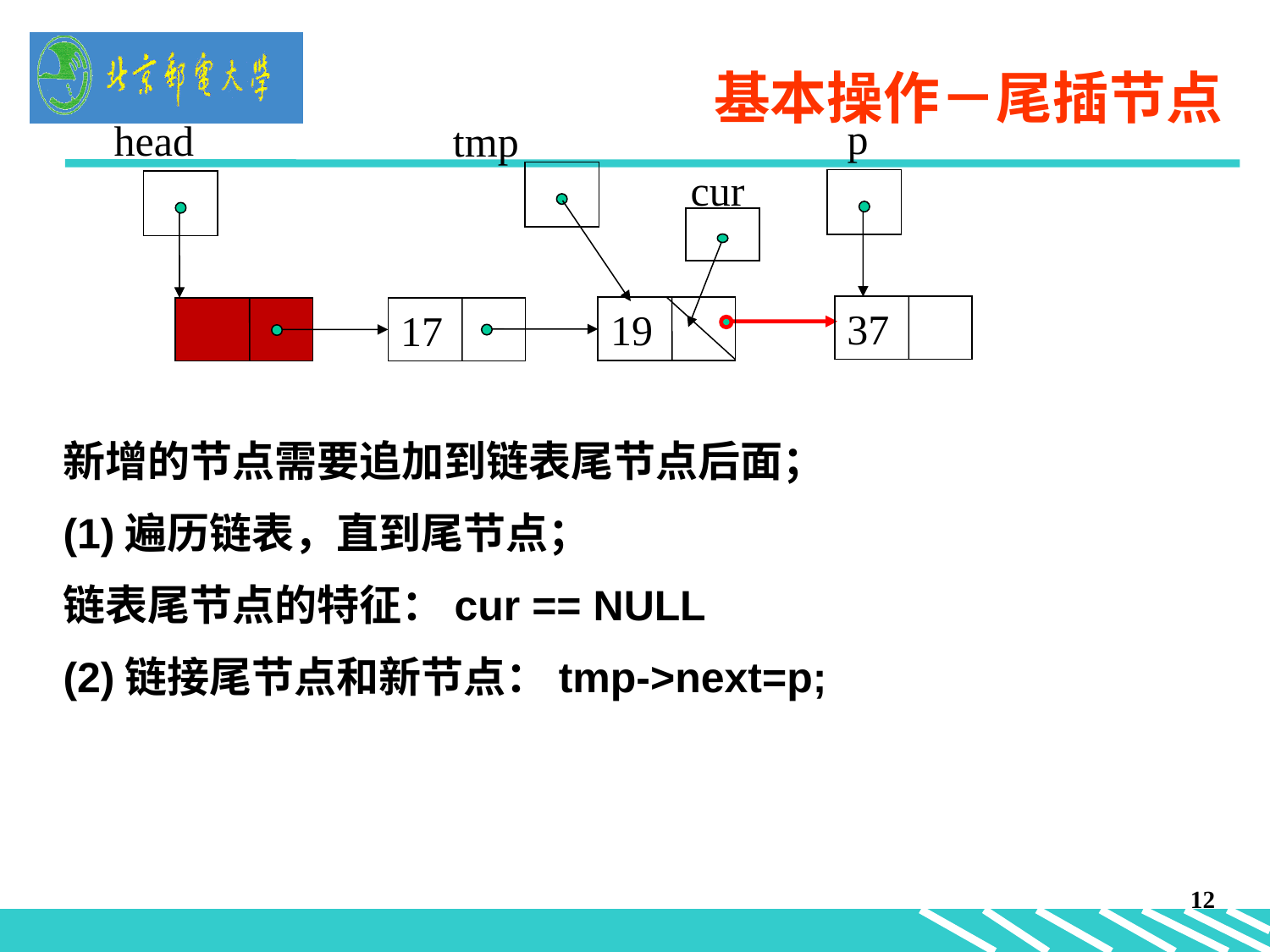

基本操作－尾插节点
p

37

head

   tmp

cur

19

17

新增的节点需要追加到链表尾节点后面；
(1)遍历链表，直到尾节点；
链表尾节点的特征：cur == NULL
(2)链接尾节点和新节点：tmp->next=p;
12